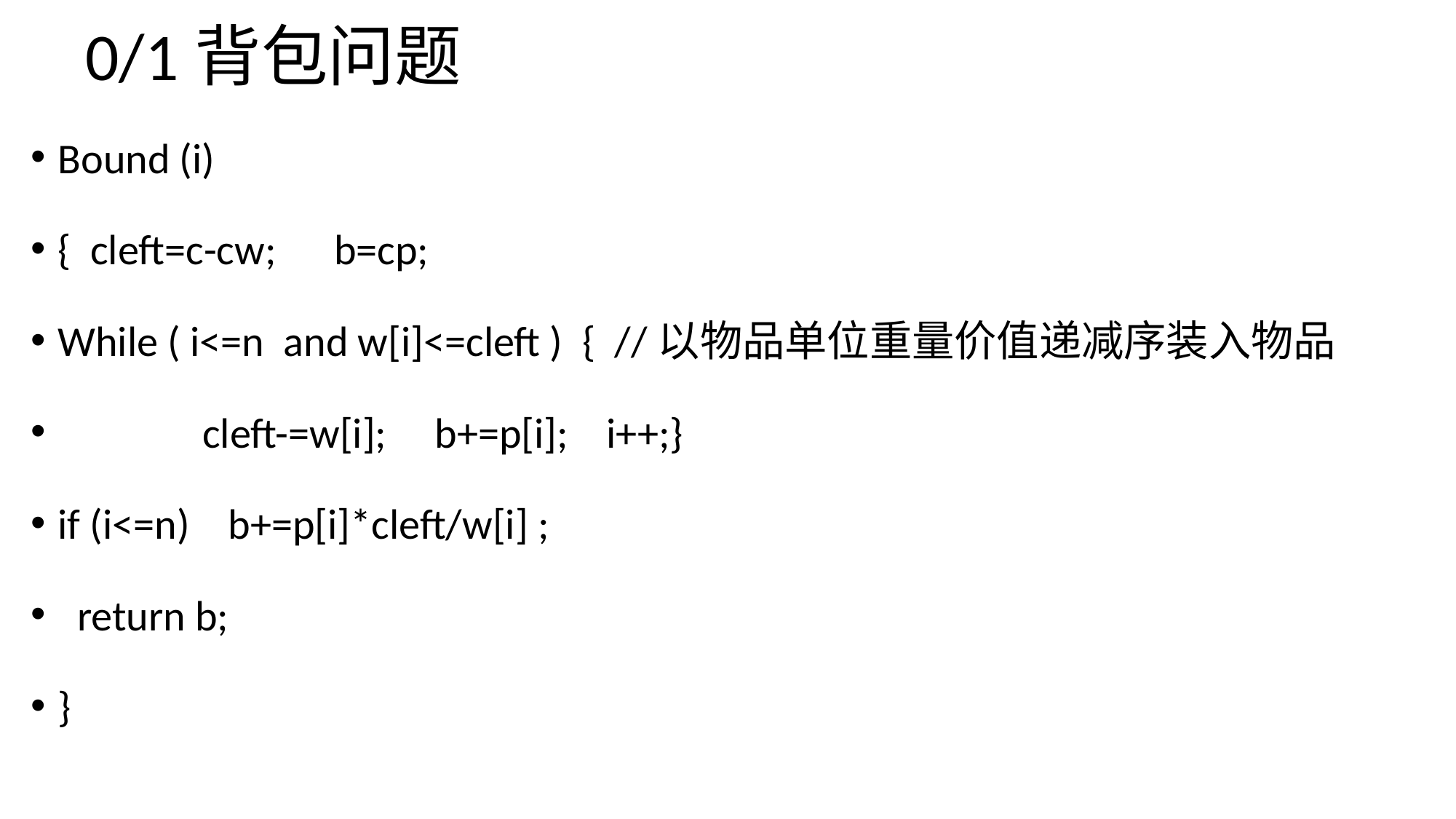

# 0/1背包问题
Bound (i)
{  cleft=c-cw;      b=cp;
While ( i<=n  and w[i]<=cleft )  {  //以物品单位重量价值递减序装入物品
               cleft-=w[i];     b+=p[i];    i++;}
if (i<=n)    b+=p[i]*cleft/w[i] ;
  return b;
}